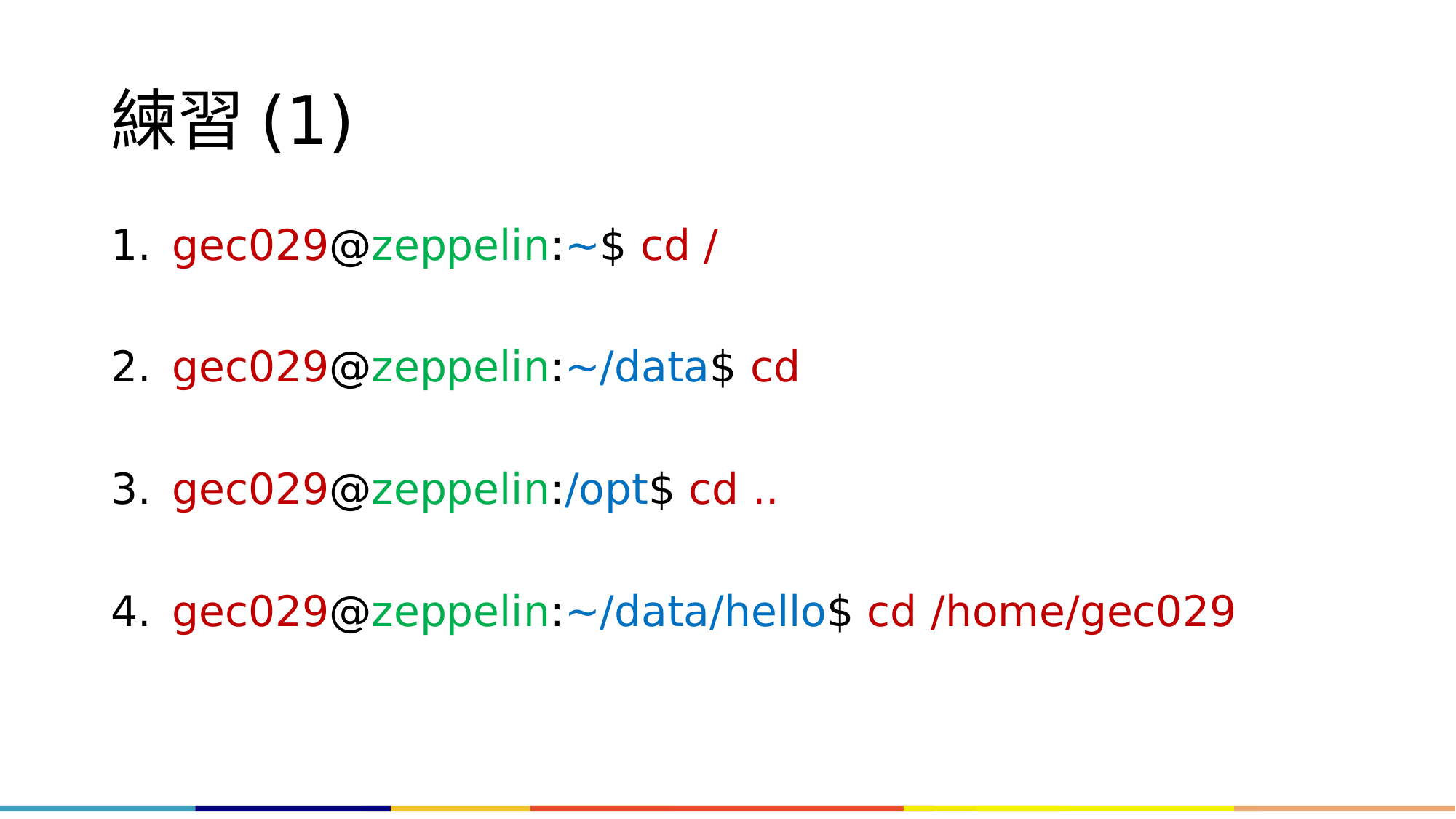

# 練習(1)
gec029@zeppelin:~$ cd /

gec029@zeppelin:~/data$ cd

gec029@zeppelin:/opt$ cd ..

gec029@zeppelin:~/data/hello$ cd /home/gec029